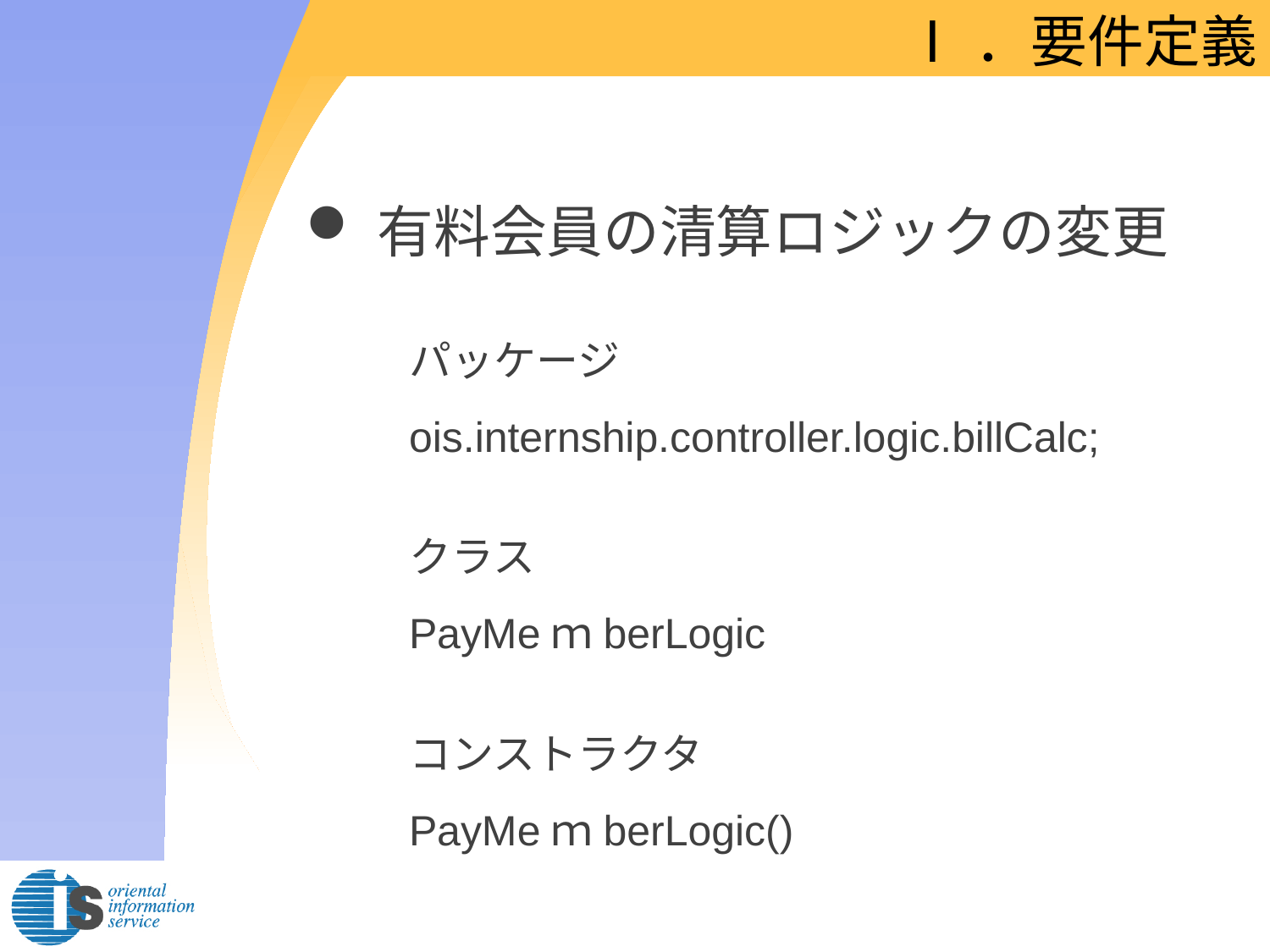

# Ⅰ．要件定義
有料会員の清算ロジックの変更

パッケージ
ois.internship.controller.logic.billCalc;

クラス
PayMeｍberLogic

コンストラクタ
PayMeｍberLogic()